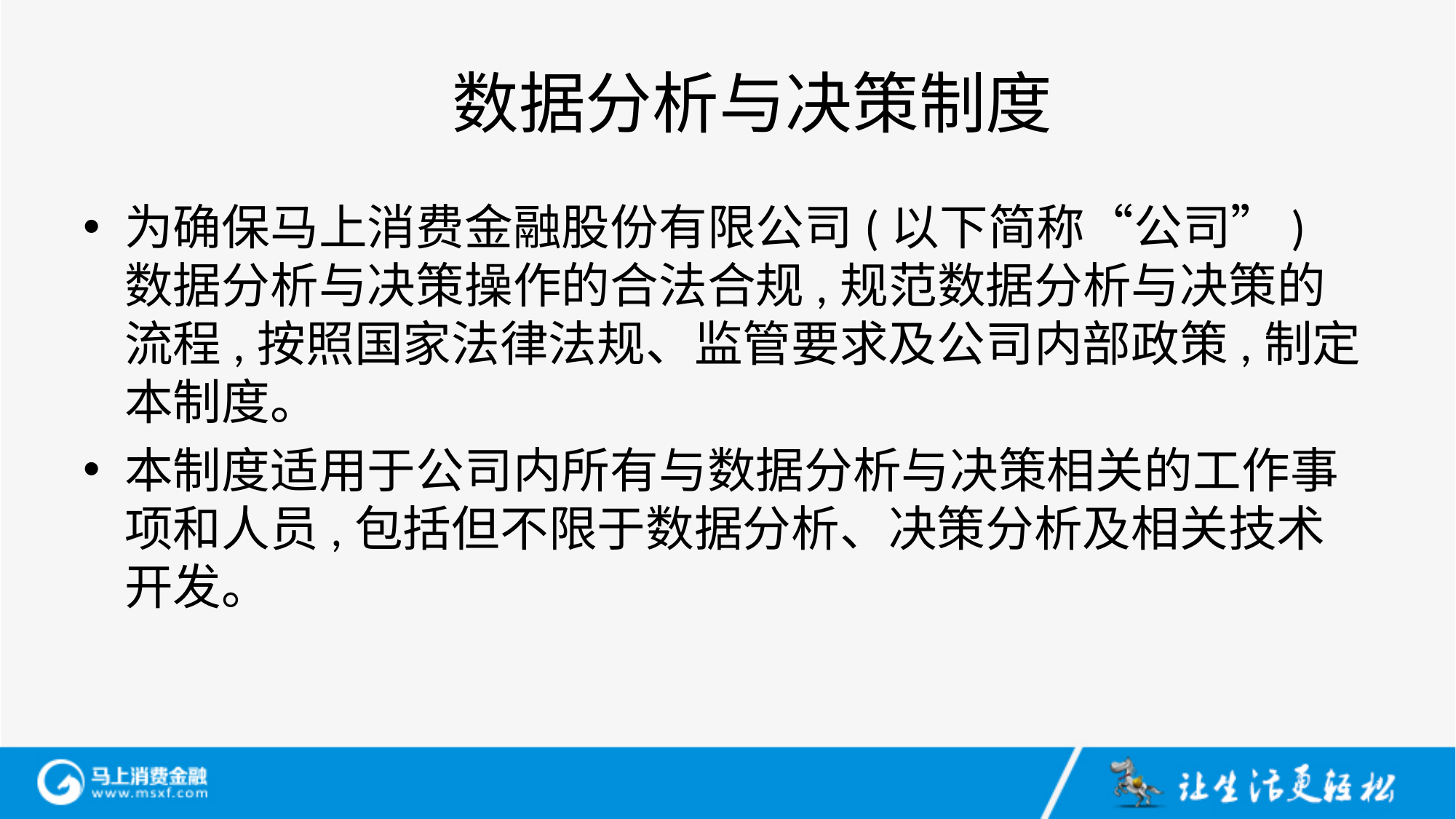

# 数据分析与决策制度
为确保马上消费金融股份有限公司(以下简称“公司”) 数据分析与决策操作的合法合规,规范数据分析与决策的流程,按照国家法律法规、监管要求及公司内部政策,制定本制度。
本制度适用于公司内所有与数据分析与决策相关的工作事项和人员,包括但不限于数据分析、决策分析及相关技术开发。